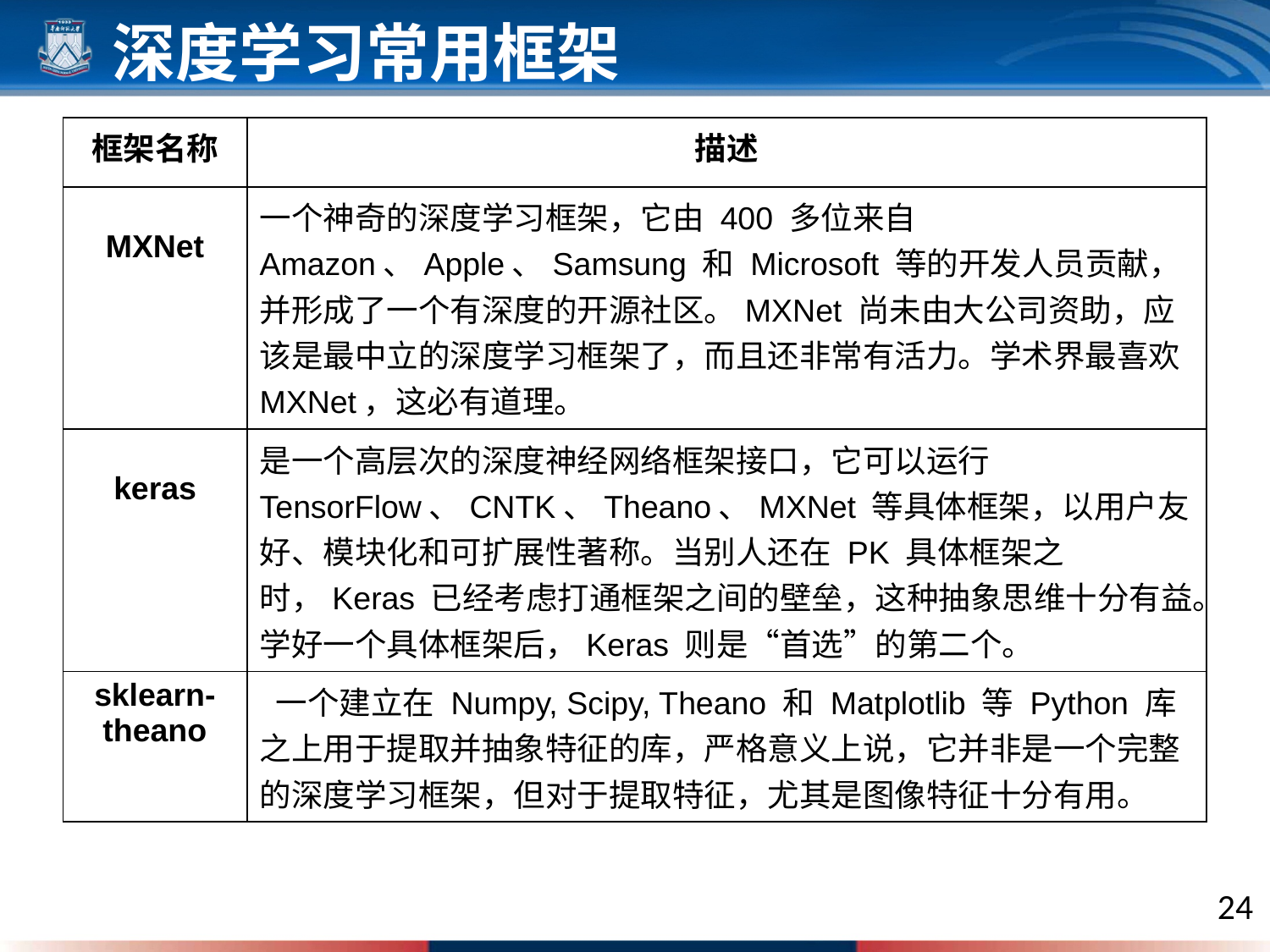

深度学习常用框架
| 框架名称 | 描述 |
| --- | --- |
| MXNet | 一个神奇的深度学习框架，它由 400 多位来自 Amazon、Apple、Samsung 和 Microsoft 等的开发人员贡献，并形成了一个有深度的开源社区。MXNet 尚未由大公司资助，应该是最中立的深度学习框架了，而且还非常有活力。学术界最喜欢 MXNet，这必有道理。 |
| keras | 是一个高层次的深度神经网络框架接口，它可以运行 TensorFlow、CNTK、Theano、MXNet 等具体框架，以用户友好、模块化和可扩展性著称。当别人还在 PK 具体框架之时，Keras 已经考虑打通框架之间的壁垒，这种抽象思维十分有益。学好一个具体框架后，Keras 则是“首选”的第二个。 |
| sklearn-theano | 一个建立在 Numpy, Scipy, Theano 和 Matplotlib 等 Python 库之上用于提取并抽象特征的库，严格意义上说，它并非是一个完整的深度学习框架，但对于提取特征，尤其是图像特征十分有用。 |